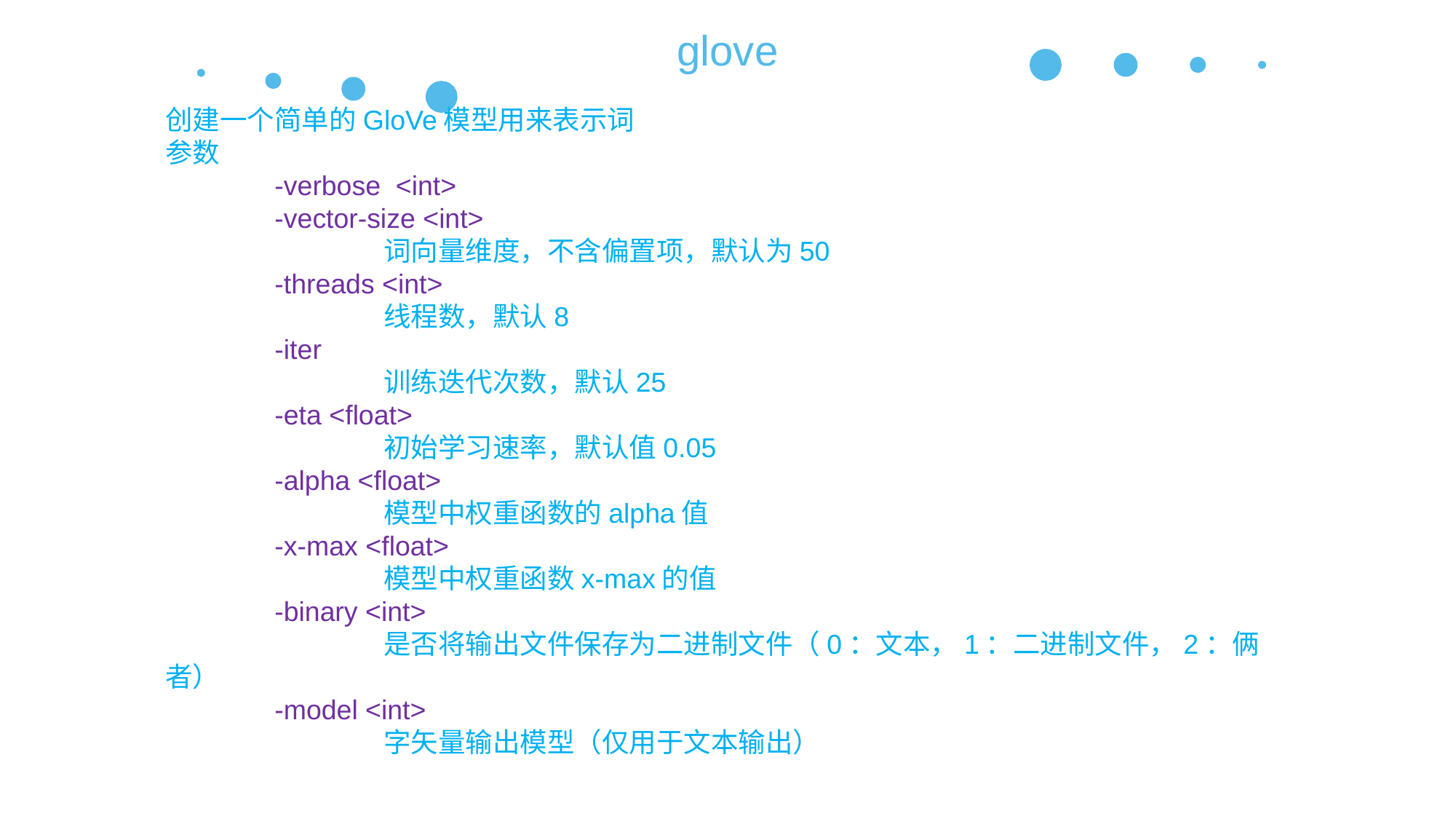

glove

创建一个简单的GloVe模型用来表示词
参数
	-verbose  <int>
	-vector-size <int>
		词向量维度，不含偏置项，默认为50
	-threads <int>
		线程数，默认8
	-iter
		训练迭代次数，默认25
	-eta <float>
		初始学习速率，默认值0.05
	-alpha <float>
		模型中权重函数的alpha值
	-x-max <float>
		模型中权重函数x-max的值
	-binary <int>
		是否将输出文件保存为二进制文件（0：文本，1：二进制文件，2：俩者）
	-model <int>
		字矢量输出模型（仅用于文本输出）